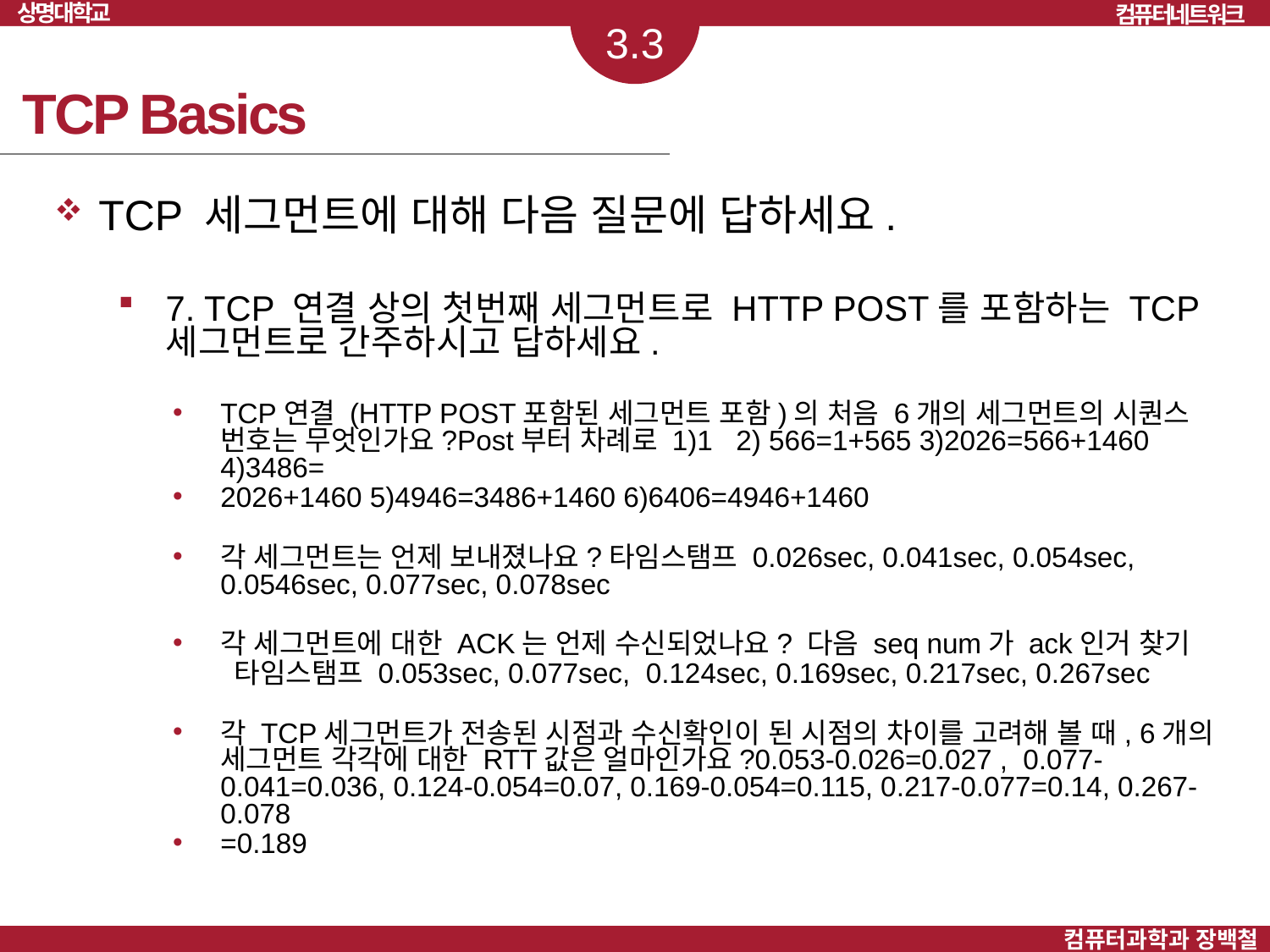

상명대학교
컴퓨터네트워크
3.3

TCP Basics
 TCP 세그먼트에 대해 다음 질문에 답하세요.

7. TCP 연결 상의 첫번째 세그먼트로 HTTP POST를 포함하는 TCP세그먼트로 간주하시고 답하세요.

TCP연결 (HTTP POST포함된 세그먼트 포함)의 처음 6개의 세그먼트의 시퀀스 번호는 무엇인가요?Post부터 차례로 1)1   2) 566=1+565 3)2026=566+1460 4)3486=
2026+1460 5)4946=3486+1460 6)6406=4946+1460

각 세그먼트는 언제 보내졌나요?타임스탬프 0.026sec, 0.041sec, 0.054sec, 0.0546sec, 0.077sec, 0.078sec

각 세그먼트에 대한 ACK는 언제 수신되었나요? 다음 seq num가 ack인거 찾기
       타임스탬프 0.053sec, 0.077sec,  0.124sec, 0.169sec, 0.217sec, 0.267sec

각 TCP세그먼트가 전송된 시점과 수신확인이 된 시점의 차이를 고려해 볼 때, 6개의 세그먼트 각각에 대한 RTT값은 얼마인가요?0.053-0.026=0.027 ,  0.077-0.041=0.036, 0.124-0.054=0.07, 0.169-0.054=0.115, 0.217-0.077=0.14, 0.267-0.078
=0.189

컴퓨터과학과 장백철